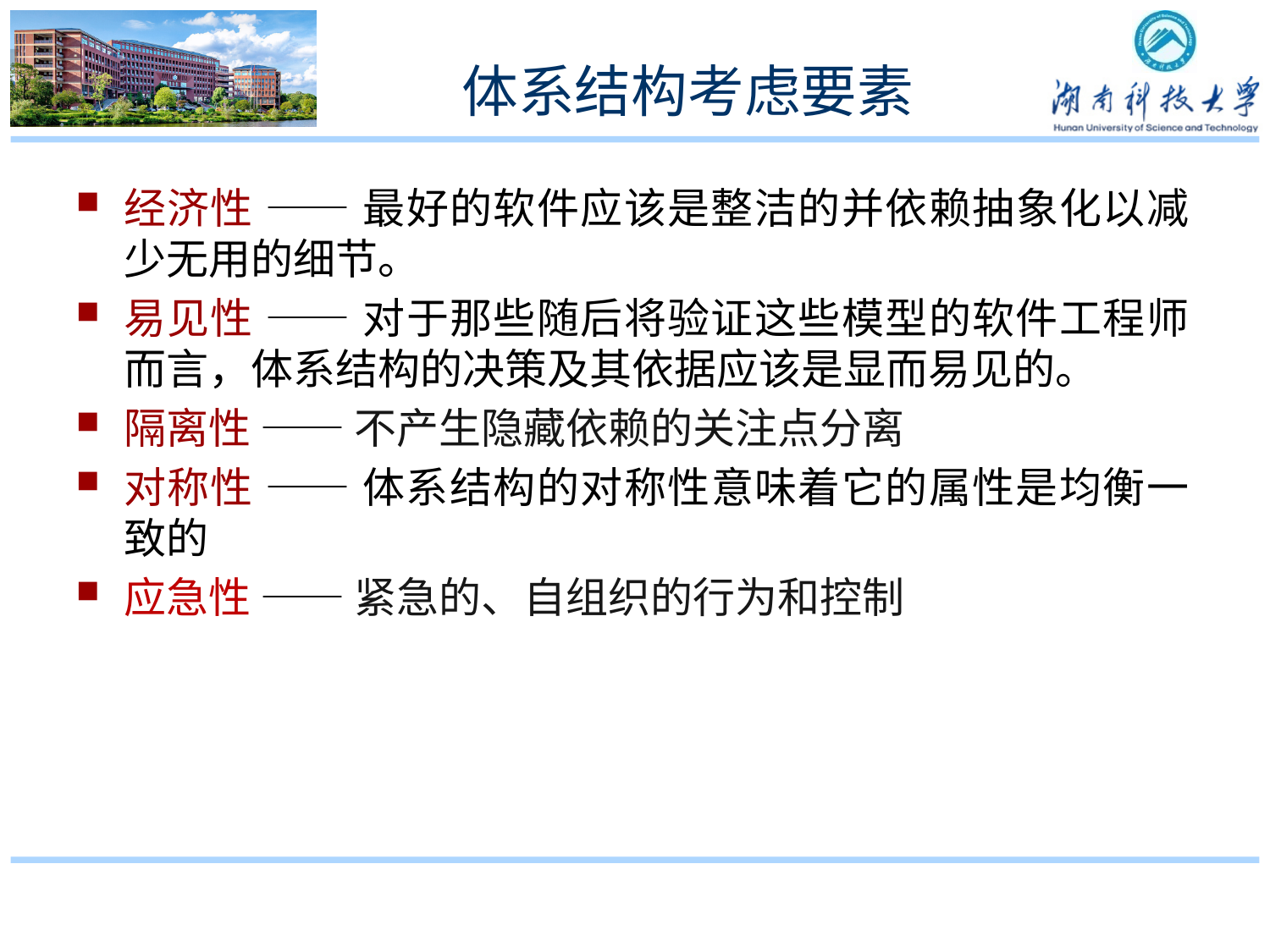

# 体系结构考虑要素
经济性 —— 最好的软件应该是整洁的并依赖抽象化以减少无用的细节。
易见性 —— 对于那些随后将验证这些模型的软件工程师而言，体系结构的决策及其依据应该是显而易见的。
隔离性 —— 不产生隐藏依赖的关注点分离
对称性 —— 体系结构的对称性意味着它的属性是均衡一致的
应急性 —— 紧急的、自组织的行为和控制
16